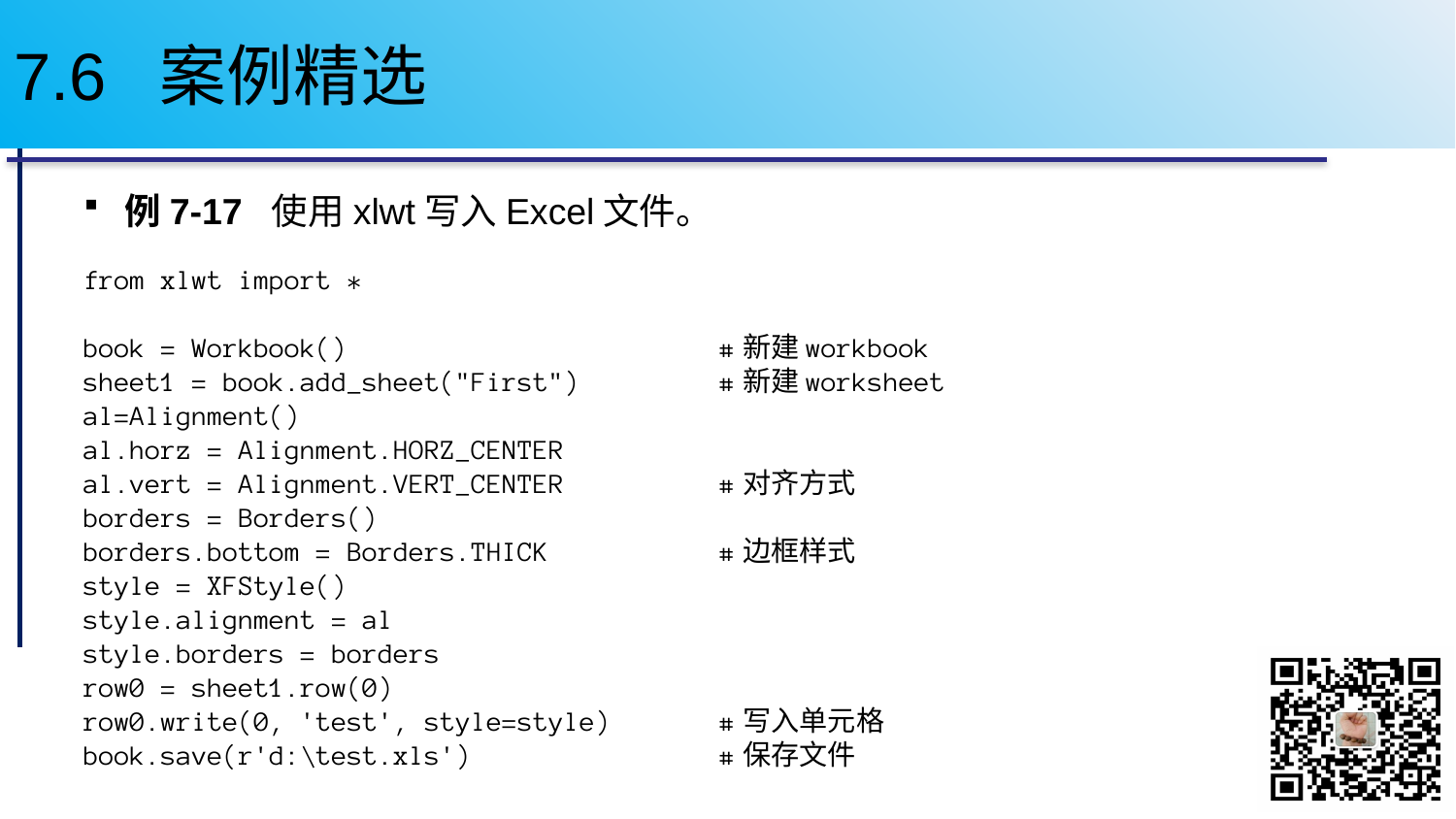

# 7.6  案例精选
例7-17  使用xlwt写入Excel文件。

from xlwt import *

book = Workbook()                        #新建workbook
sheet1 = book.add_sheet("First")         #新建worksheet
al=Alignment()
al.horz = Alignment.HORZ_CENTER
al.vert = Alignment.VERT_CENTER          #对齐方式
borders = Borders()
borders.bottom = Borders.THICK           #边框样式
style = XFStyle()
style.alignment = al
style.borders = borders
row0 = sheet1.row(0)
row0.write(0, 'test', style=style)       #写入单元格
book.save(r'd:\test.xls')                #保存文件